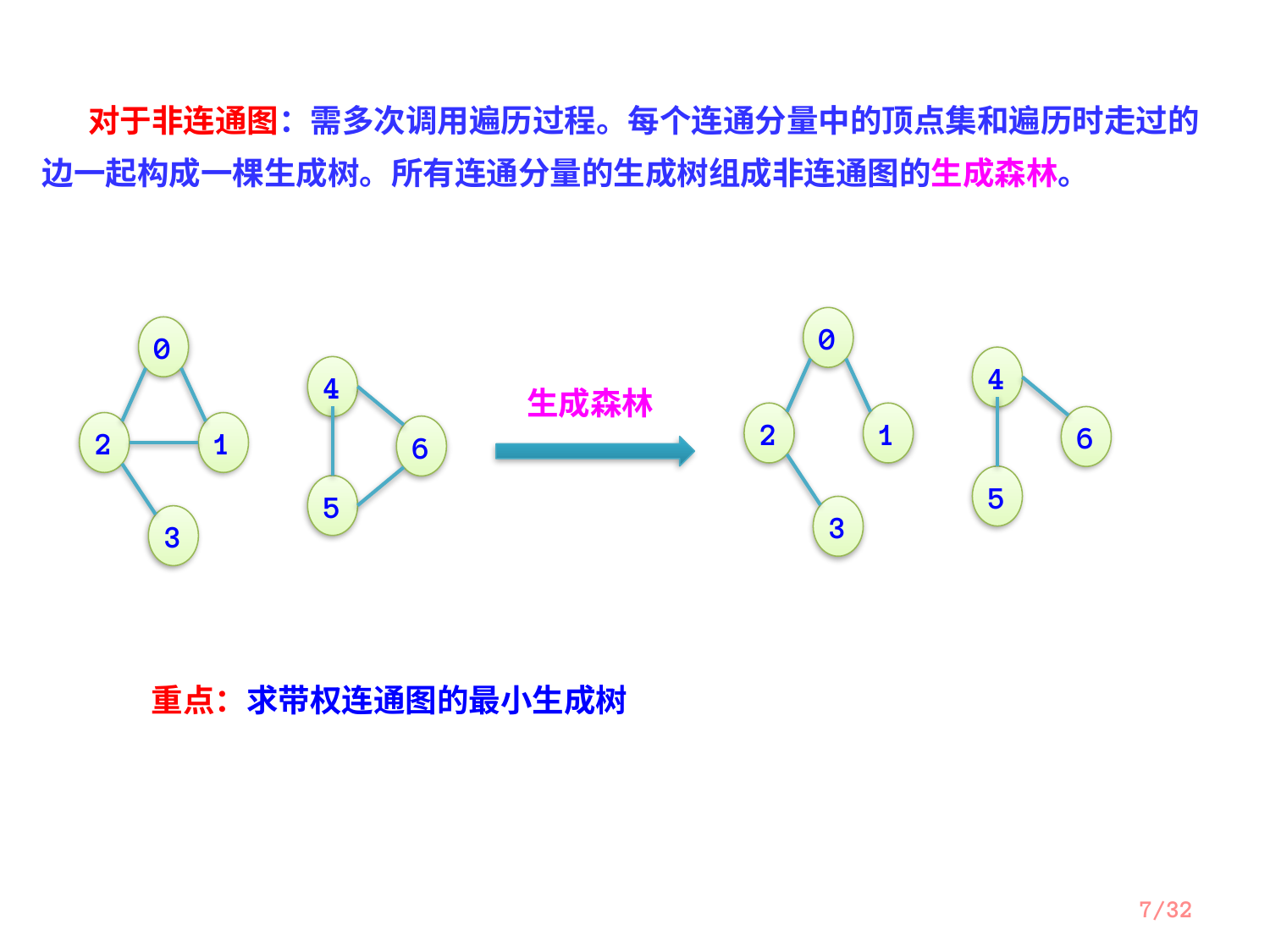

对于非连通图：需多次调用遍历过程。每个连通分量中的顶点集和遍历时走过的边一起构成一棵生成树。所有连通分量的生成树组成非连通图的生成森林。
0
4
生成森林

2
1
6
5
3
0
4
2
1
6
5
3
重点：求带权连通图的最小生成树
7/32